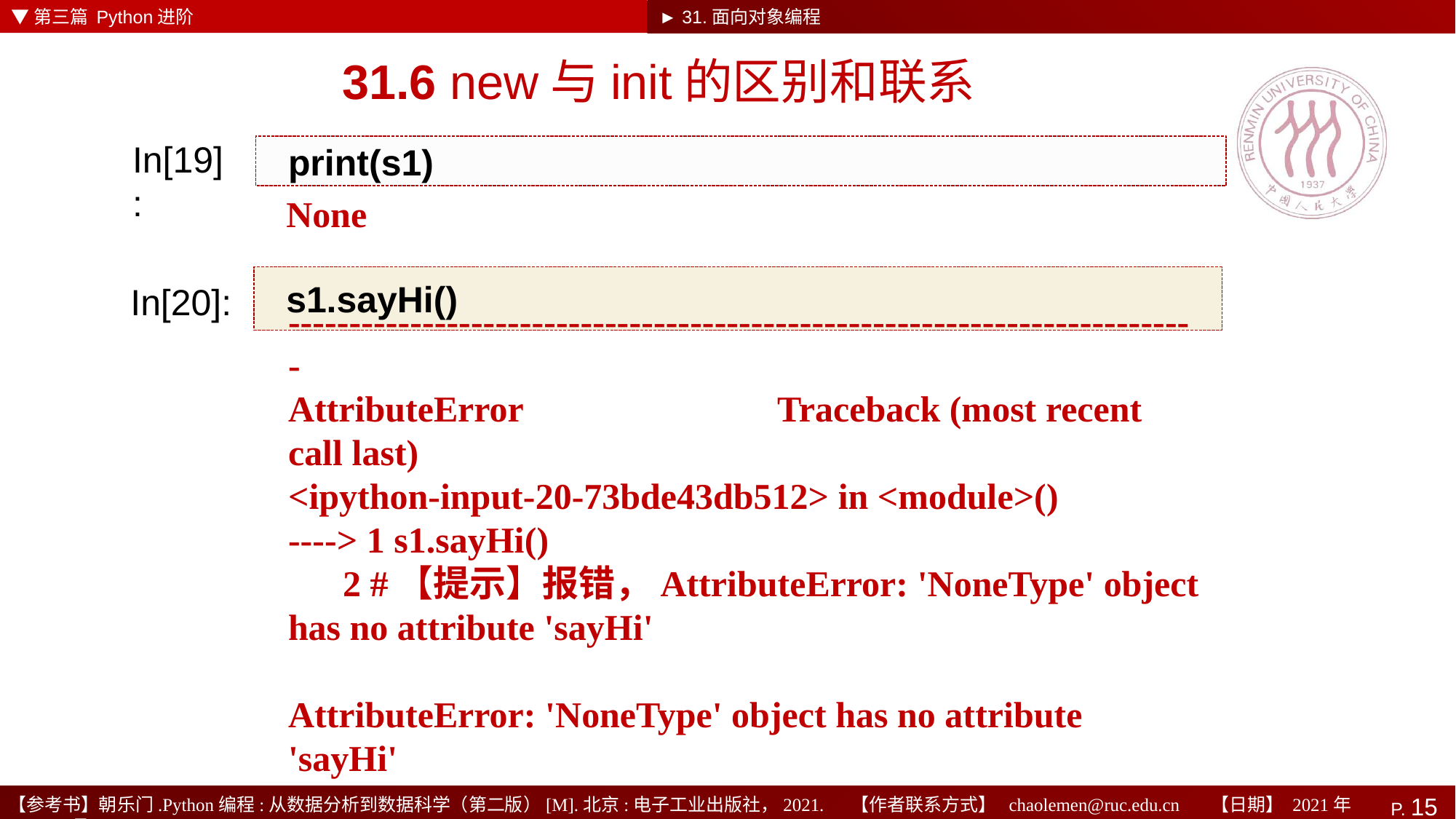

▼第三篇 Python进阶
► 31.面向对象编程
# 31.6 new与init的区别和联系
In[19]:
print(s1)
None

s1.sayHi()
In[20]:

---------------------------------------------------------------------------
AttributeError                            Traceback (most recent call last)
<ipython-input-20-73bde43db512> in <module>()
----> 1 s1.sayHi()
      2 #【提示】报错，AttributeError: 'NoneType' object has no attribute 'sayHi'

AttributeError: 'NoneType' object has no attribute 'sayHi'